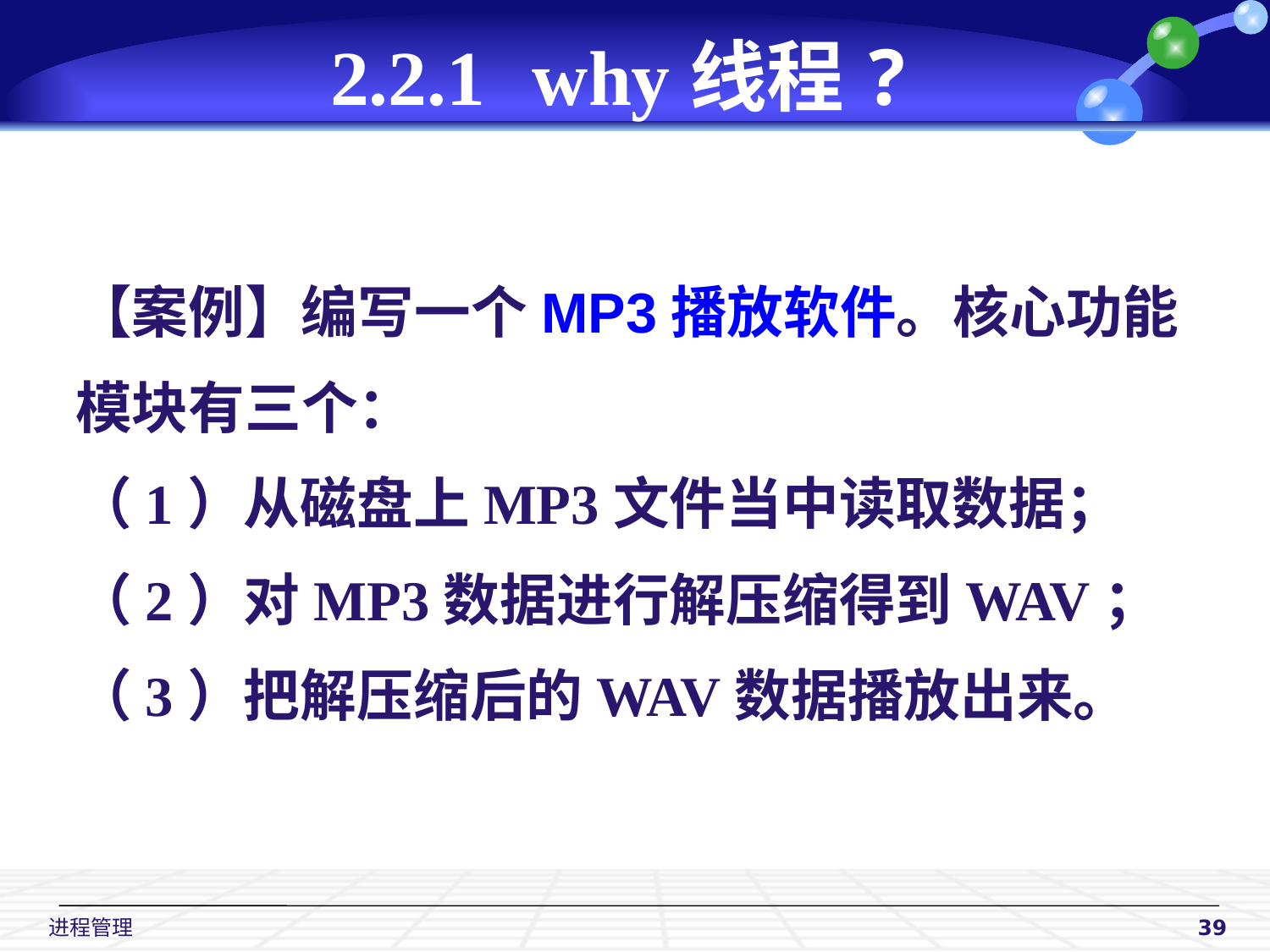

# 2.2.1 why线程?
【案例】编写一个MP3播放软件。核心功能
模块有三个：
（1）从磁盘上MP3文件当中读取数据；
（2）对MP3数据进行解压缩得到WAV；
（3）把解压缩后的WAV数据播放出来。
   进程管理
39